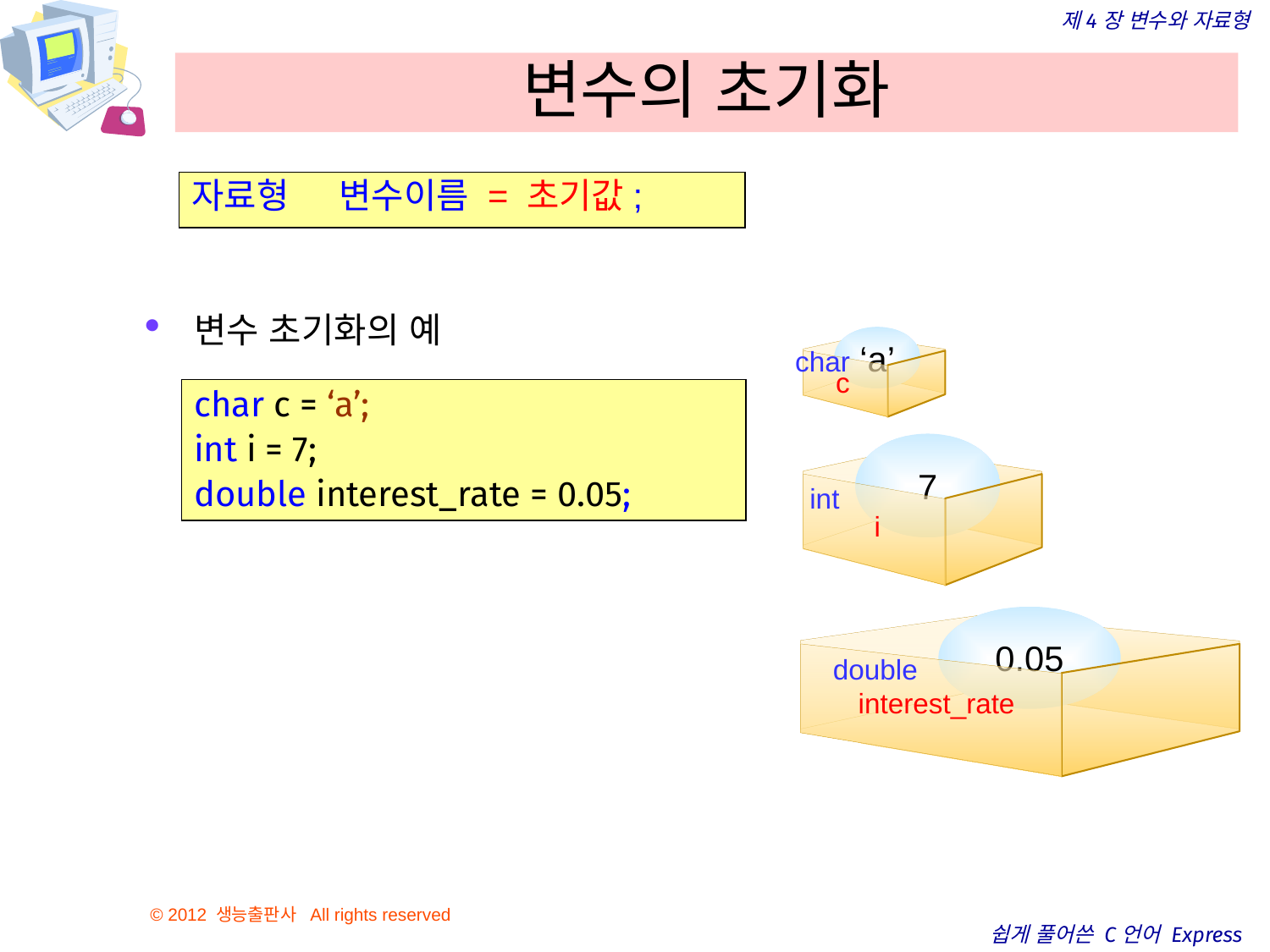

# 변수의 초기화
자료형     변수이름 = 초기값;
변수 초기화의 예
‘a’

char

c

char c = ‘a’;
int i = 7;
double interest_rate = 0.05;
7

int
i

0.05

double
 interest_rate